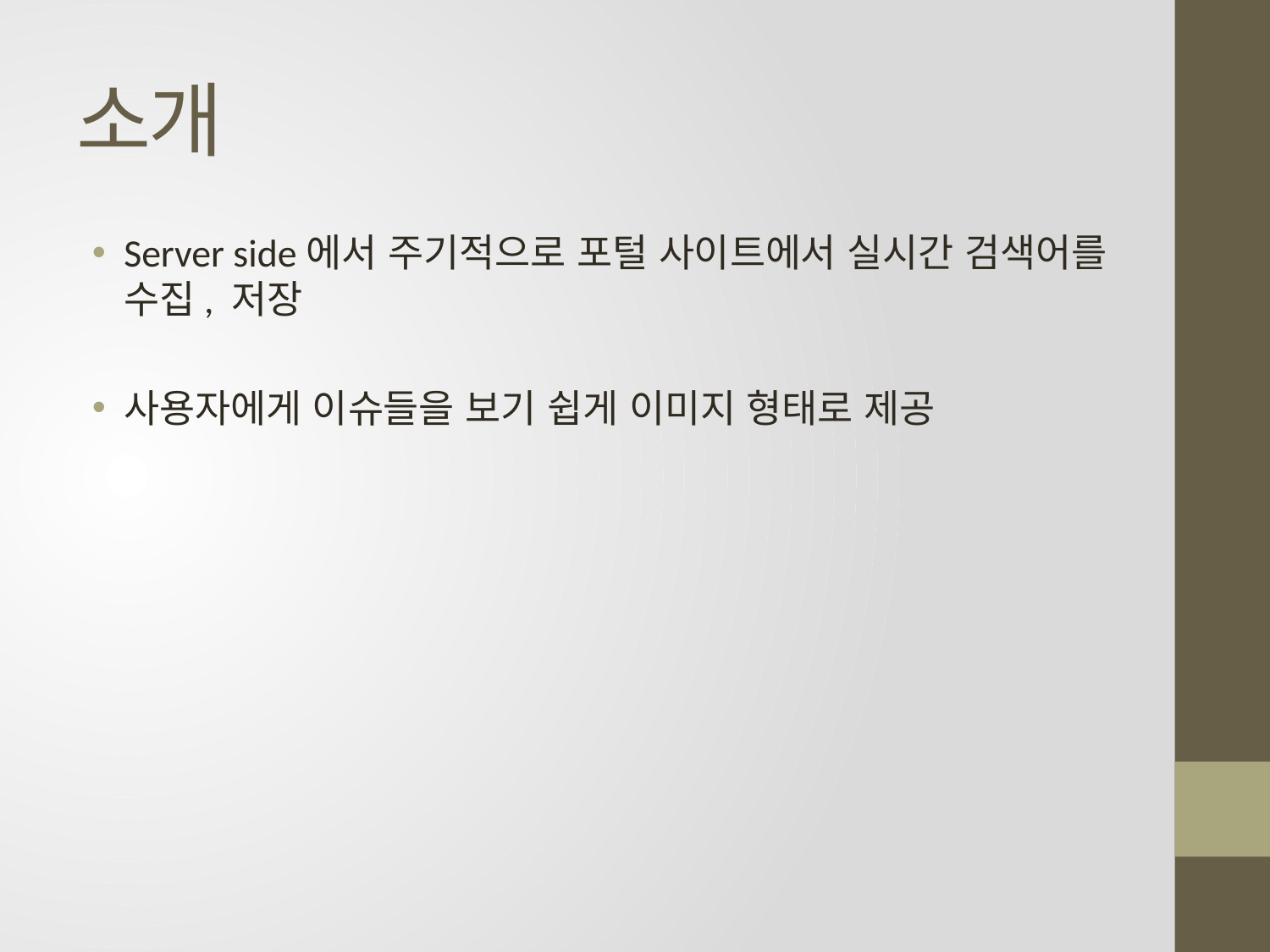

# 소개
Server side에서 주기적으로 포털 사이트에서 실시간 검색어를 수집, 저장

사용자에게 이슈들을 보기 쉽게 이미지 형태로 제공